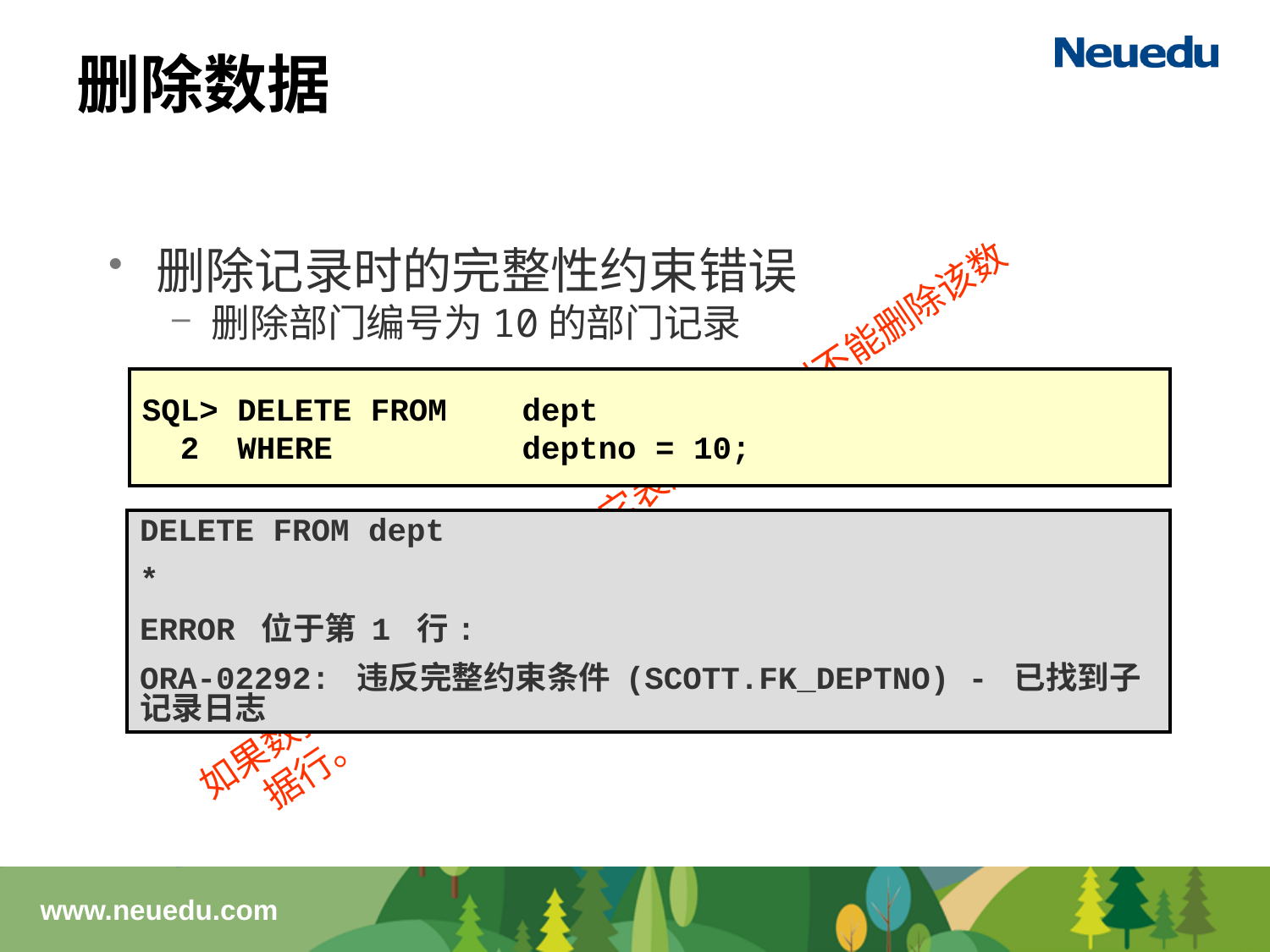

# 删除数据
删除记录时的完整性约束错误
删除部门编号为10的部门记录
SQL> DELETE FROM	dept
  2  WHERE		deptno = 10;
如果数据行主键作为外键被其它表所引用，则不能删除该数据行。
DELETE FROM dept
*
ERROR 位于第 1 行:
ORA-02292: 违反完整约束条件 (SCOTT.FK_DEPTNO) - 已找到子记录日志